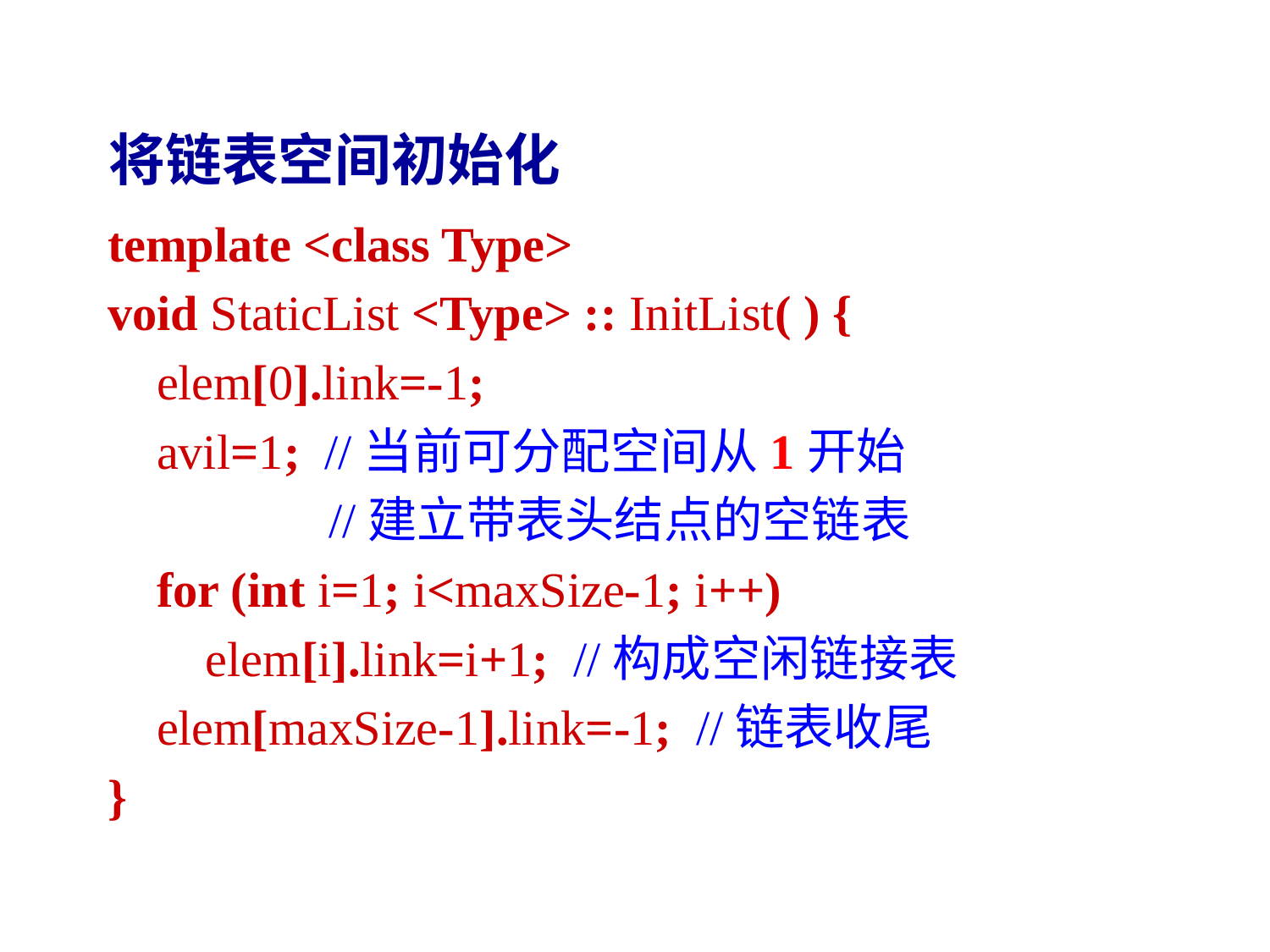

将链表空间初始化
template <class Type>
void StaticList <Type> :: InitList( ) {
    elem[0].link=-1;
    avil=1;  //当前可分配空间从1开始
                  //建立带表头结点的空链表
    for (int i=1; i<maxSize-1; i++)
        elem[i].link=i+1;  //构成空闲链接表
    elem[maxSize-1].link=-1;  //链表收尾
}
199